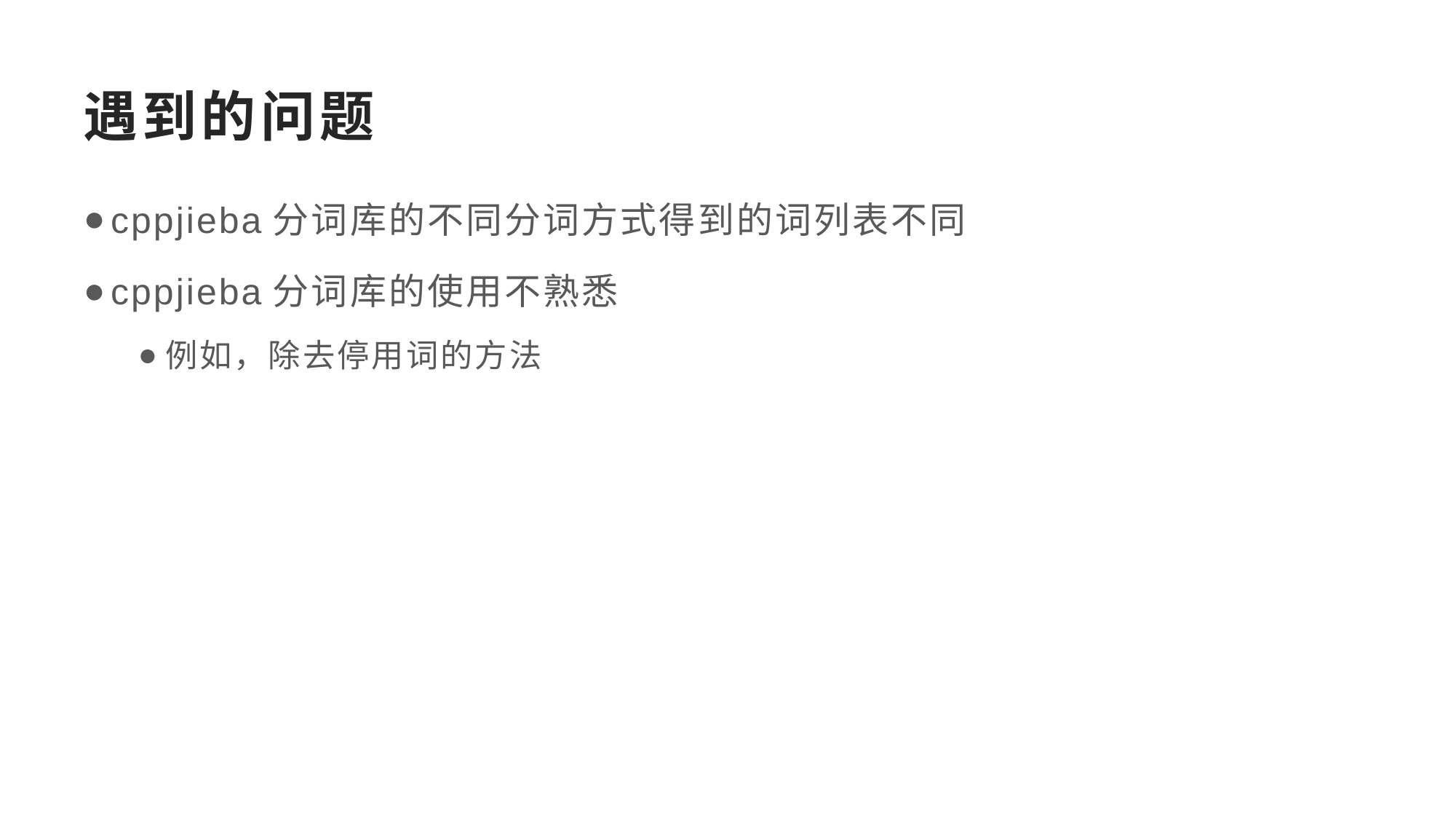

# 遇到的问题
cppjieba分词库的不同分词方式得到的词列表不同
cppjieba分词库的使用不熟悉
例如，除去停用词的方法